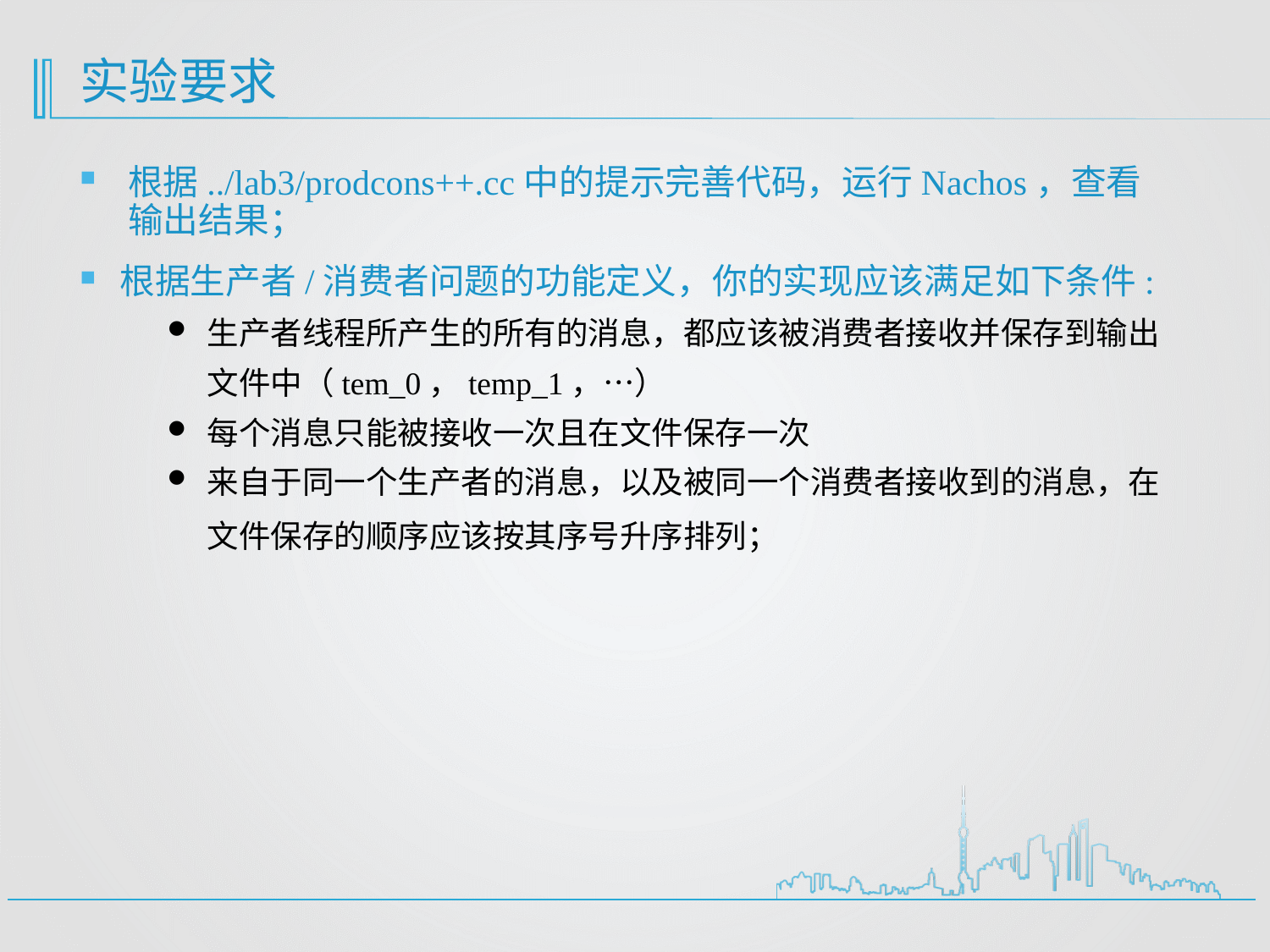

# 实验要求
根据../lab3/prodcons++.cc中的提示完善代码，运行Nachos，查看输出结果；
根据生产者/消费者问题的功能定义，你的实现应该满足如下条件:
生产者线程所产生的所有的消息，都应该被消费者接收并保存到输出文件中（tem_0，temp_1，…）
每个消息只能被接收一次且在文件保存一次
来自于同一个生产者的消息，以及被同一个消费者接收到的消息，在文件保存的顺序应该按其序号升序排列；